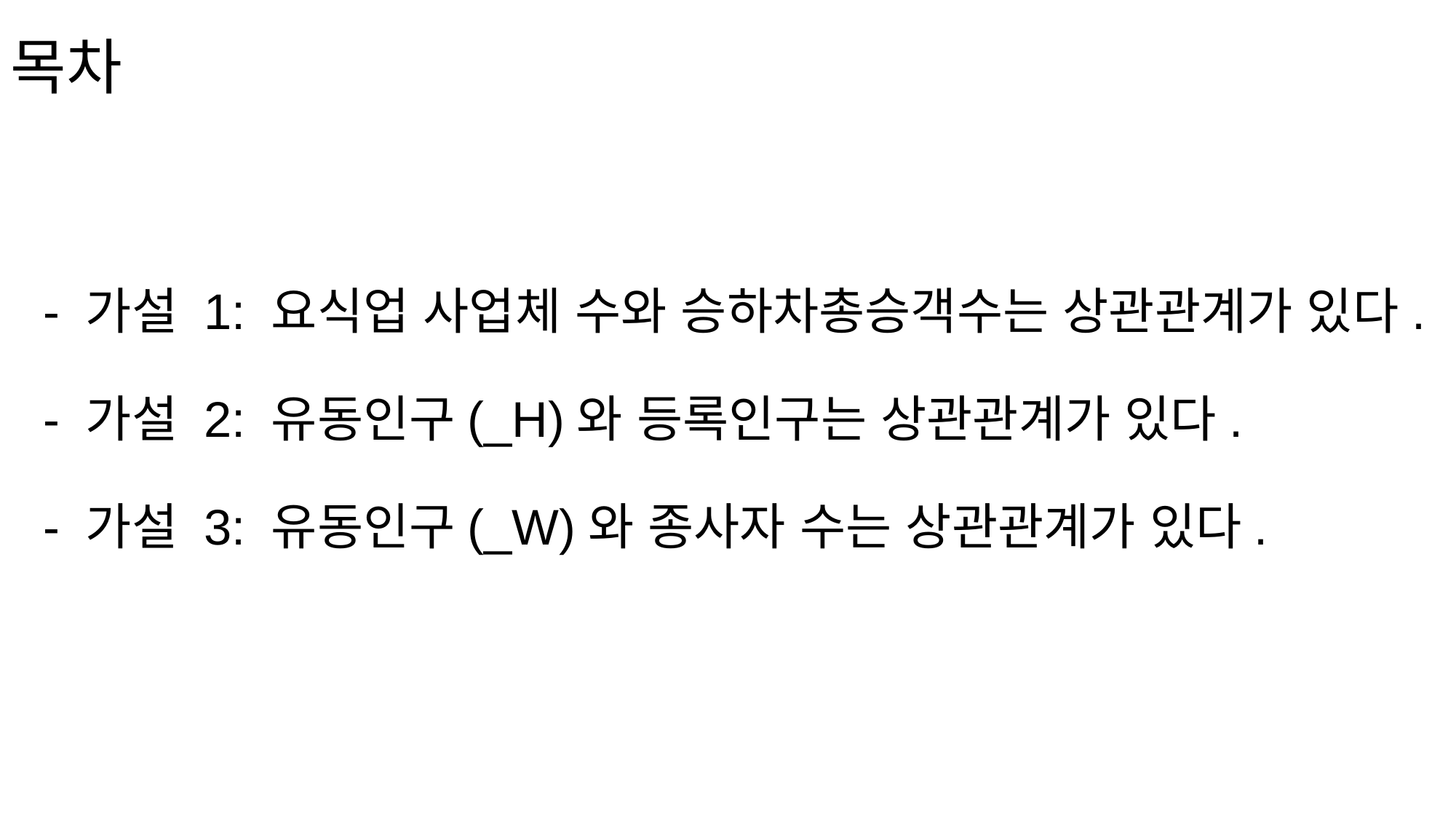

목차
# - 가설 1: 요식업 사업체 수와 승하차총승객수는 상관관계가 있다. - 가설 2: 유동인구(_H)와 등록인구는 상관관계가 있다. - 가설 3: 유동인구(_W)와 종사자 수는 상관관계가 있다.